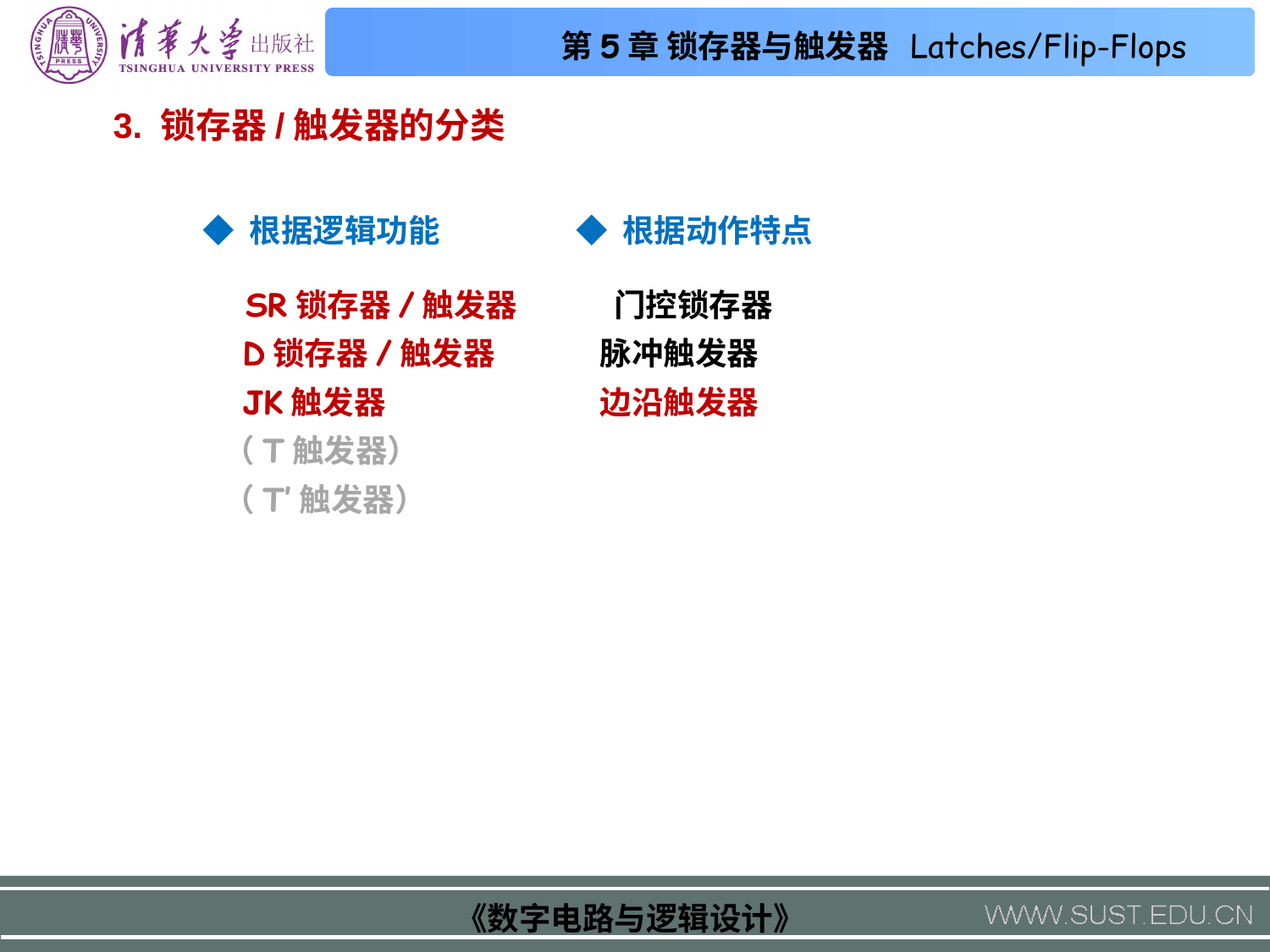

3. 锁存器/触发器的分类
◆ 根据逻辑功能
◆ 根据动作特点
     SR锁存器/触发器
   D锁存器/触发器
   JK触发器
  （T触发器）
  （T’触发器）
    门控锁存器
  脉冲触发器
  边沿触发器